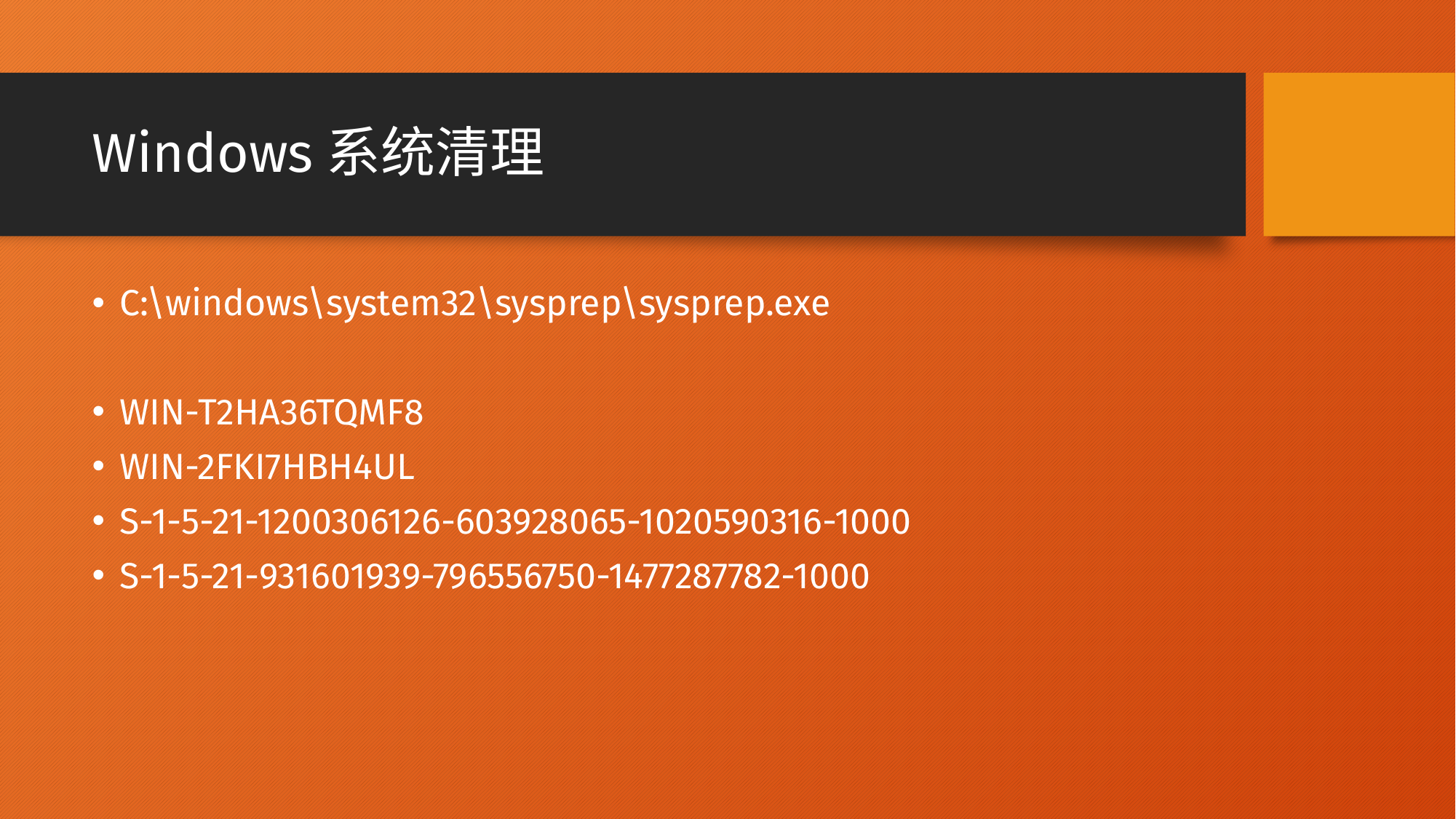

# Windows系统清理
C:\windows\system32\sysprep\sysprep.exe

WIN-T2HA36TQMF8
WIN-2FKI7HBH4UL
S-1-5-21-1200306126-603928065-1020590316-1000
S-1-5-21-931601939-796556750-1477287782-1000